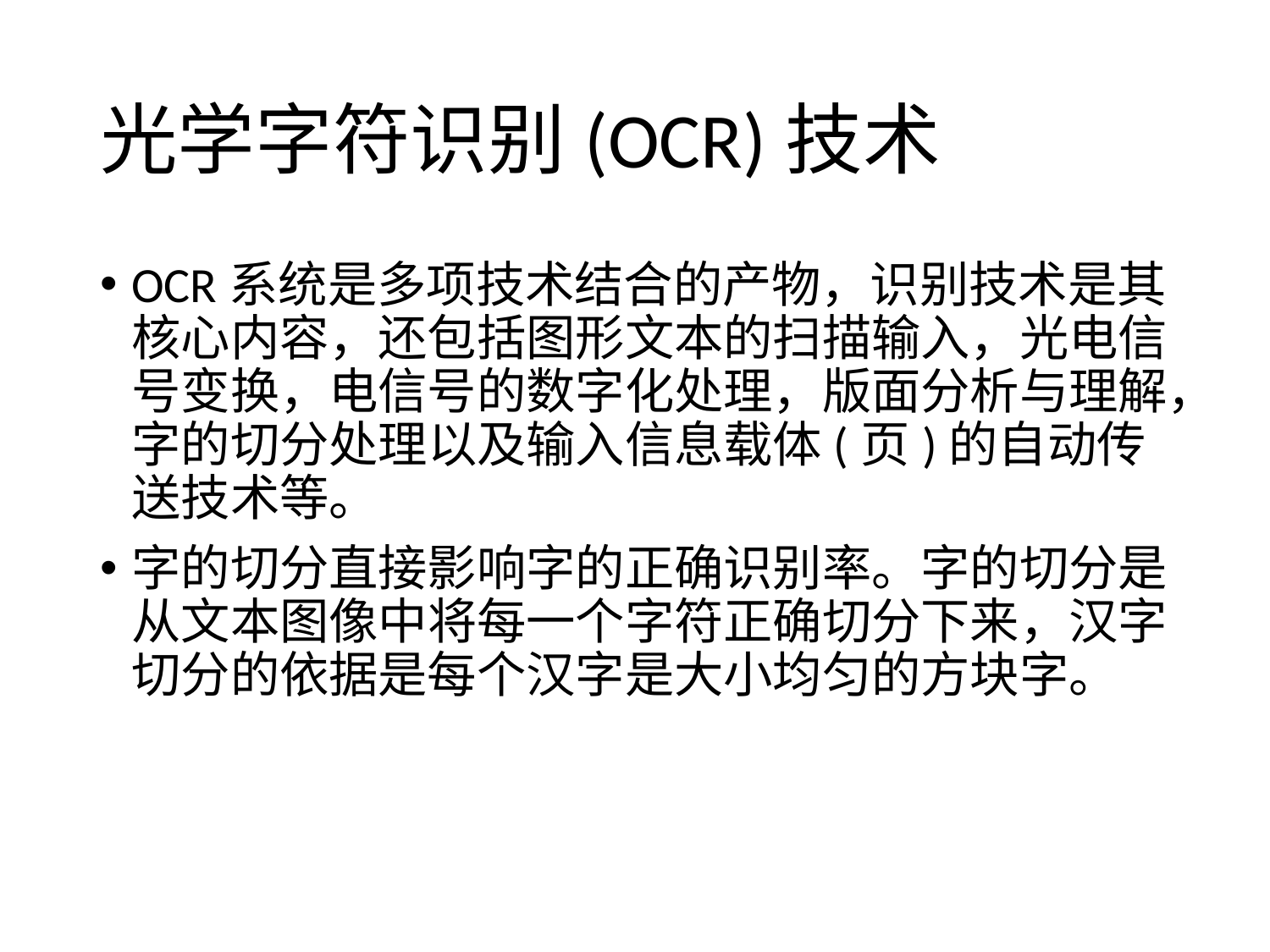

# 光学字符识别(OCR)技术
OCR系统是多项技术结合的产物，识别技术是其核心内容，还包括图形文本的扫描输入，光电信号变换，电信号的数字化处理，版面分析与理解，字的切分处理以及输入信息载体(页)的自动传送技术等。
字的切分直接影响字的正确识别率。字的切分是从文本图像中将每一个字符正确切分下来，汉字切分的依据是每个汉字是大小均匀的方块字。